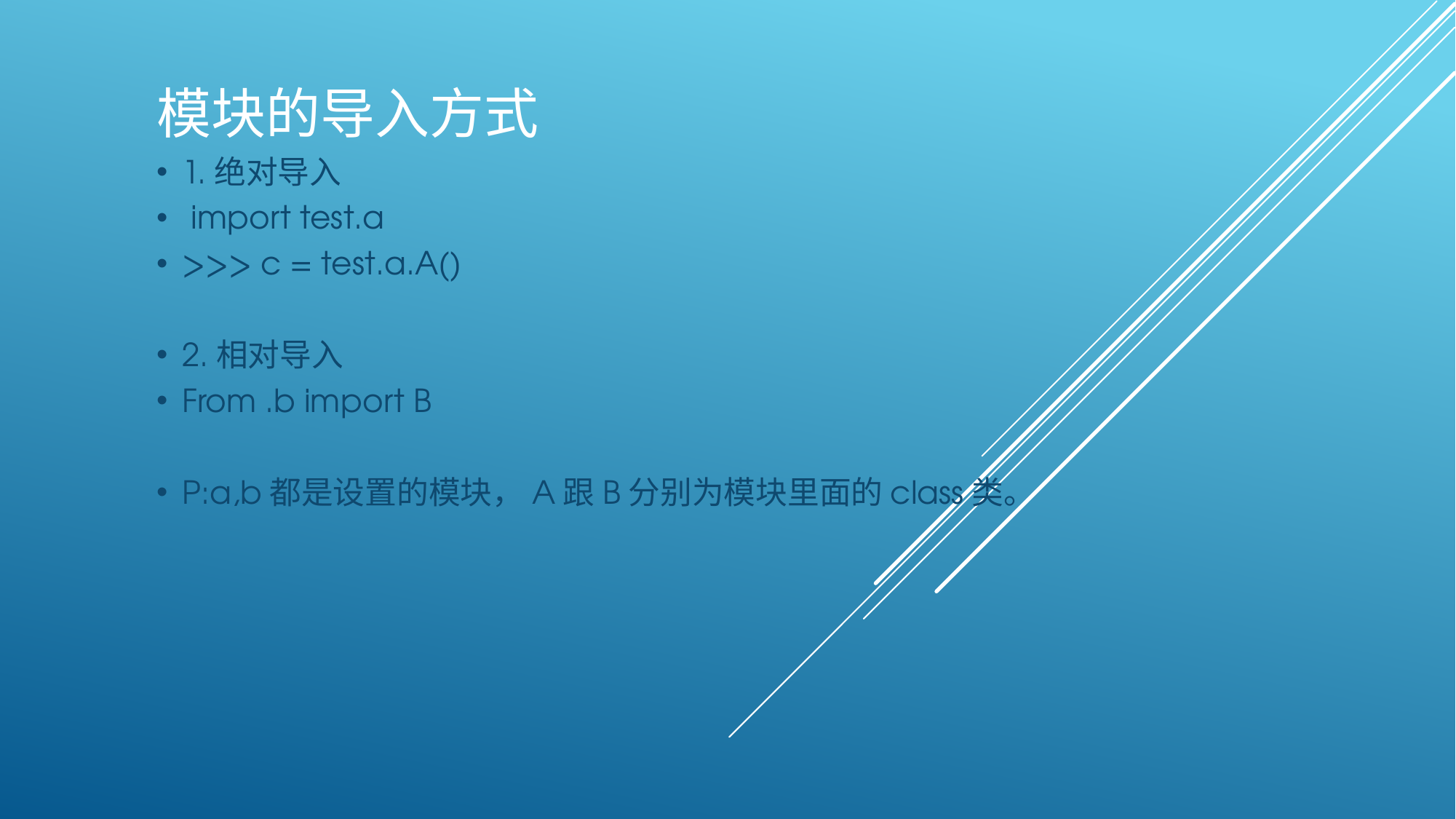

模块的导入方式
1.绝对导入
 import test.a
>>> c = test.a.A()

2.相对导入
From .b import B

P:a,b都是设置的模块，A跟B分别为模块里面的class类。